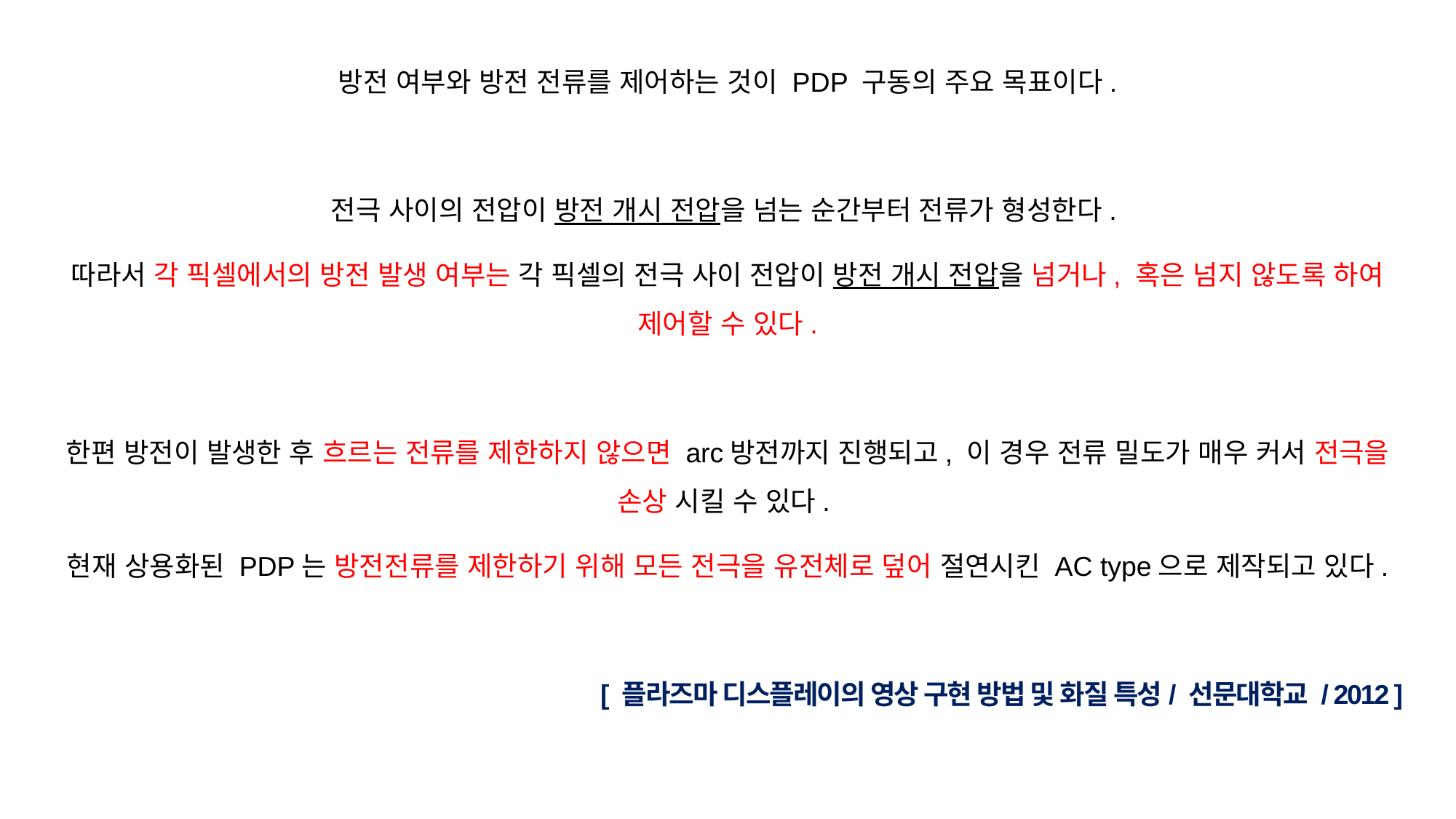

방전 여부와 방전 전류를 제어하는 것이 PDP 구동의 주요 목표이다.

전극 사이의 전압이 방전 개시 전압을 넘는 순간부터 전류가 형성한다.
따라서 각 픽셀에서의 방전 발생 여부는 각 픽셀의 전극 사이 전압이 방전 개시 전압을 넘거나, 혹은 넘지 않도록 하여 제어할 수 있다.

한편 방전이 발생한 후 흐르는 전류를 제한하지 않으면 arc방전까지 진행되고, 이 경우 전류 밀도가 매우 커서 전극을 손상 시킬 수 있다.
현재 상용화된 PDP는 방전전류를 제한하기 위해 모든 전극을 유전체로 덮어 절연시킨 AC type으로 제작되고 있다.

[ 플라즈마 디스플레이의 영상 구현 방법 및 화질 특성/ 선문대학교 / 2012 ]